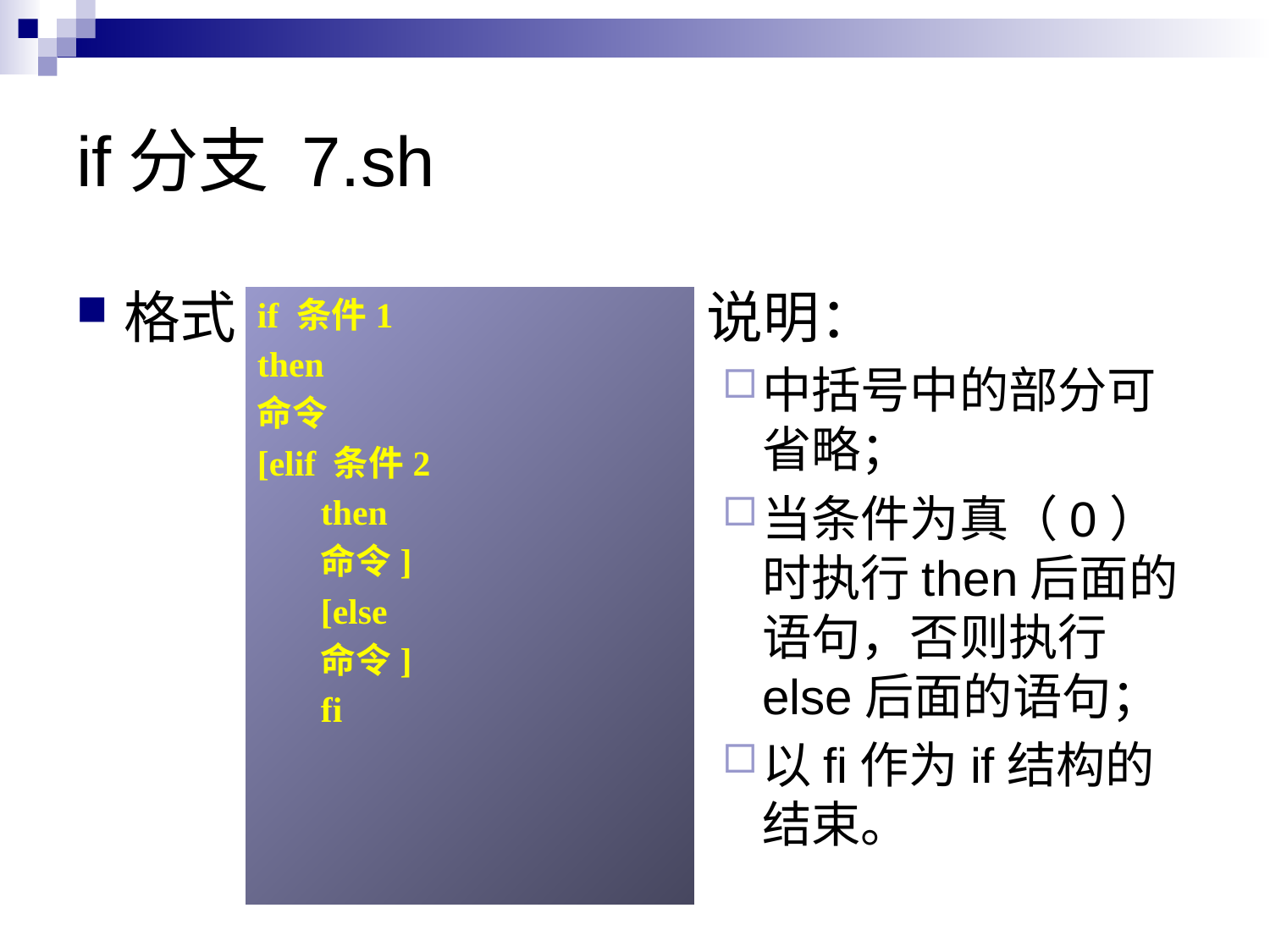

# if分支 7.sh
格式：
说明：
中括号中的部分可省略；
当条件为真（0）时执行then后面的语句，否则执行else后面的语句；
以fi作为if结构的结束。
if 条件1
then
命令
[elif 条件2
then
命令]
[else
命令]
fi